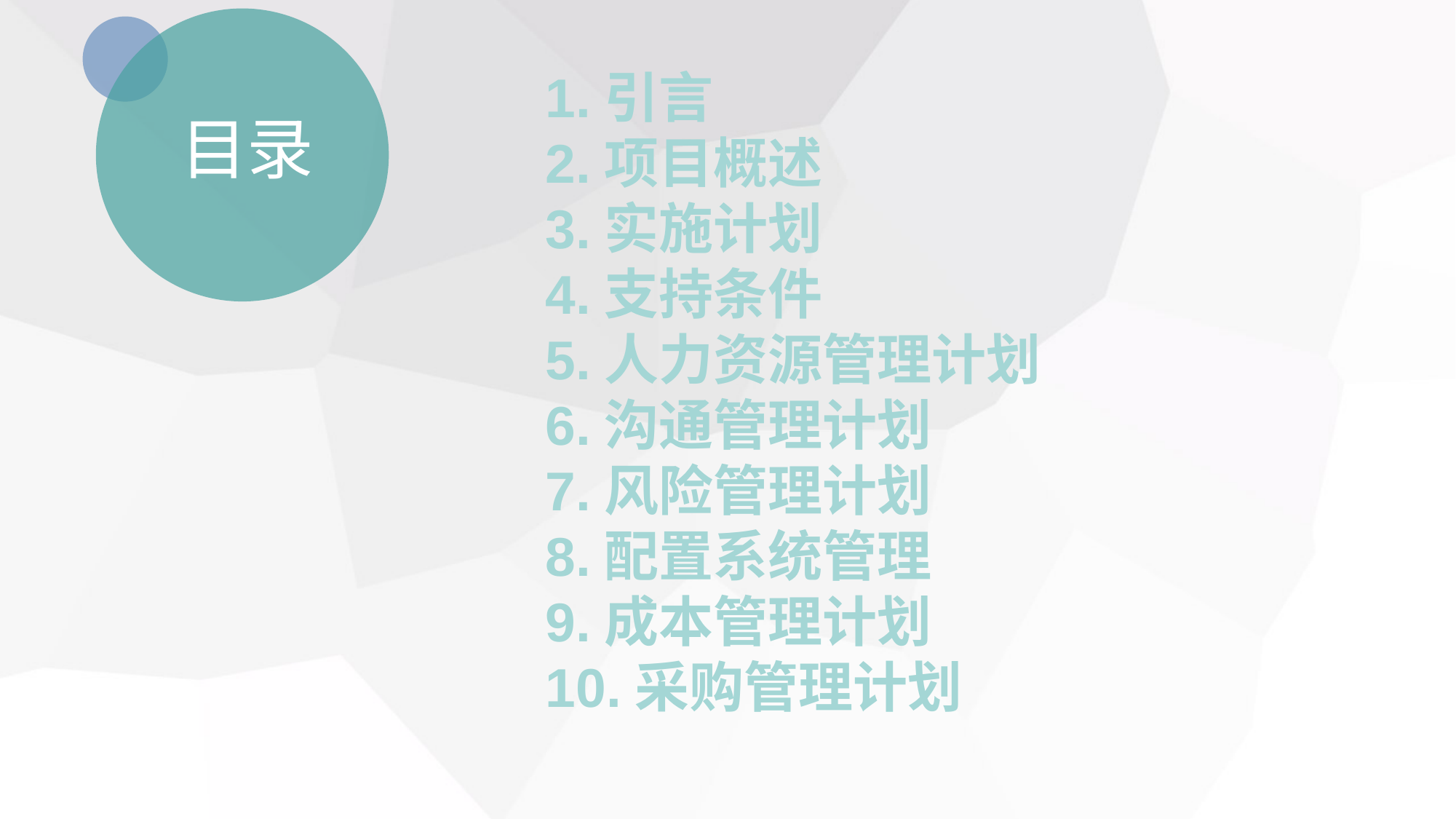

1.引言
2.项目概述
3.实施计划
4.支持条件
5.人力资源管理计划
6.沟通管理计划
7.风险管理计划
8.配置系统管理
9.成本管理计划
10.采购管理计划
目录